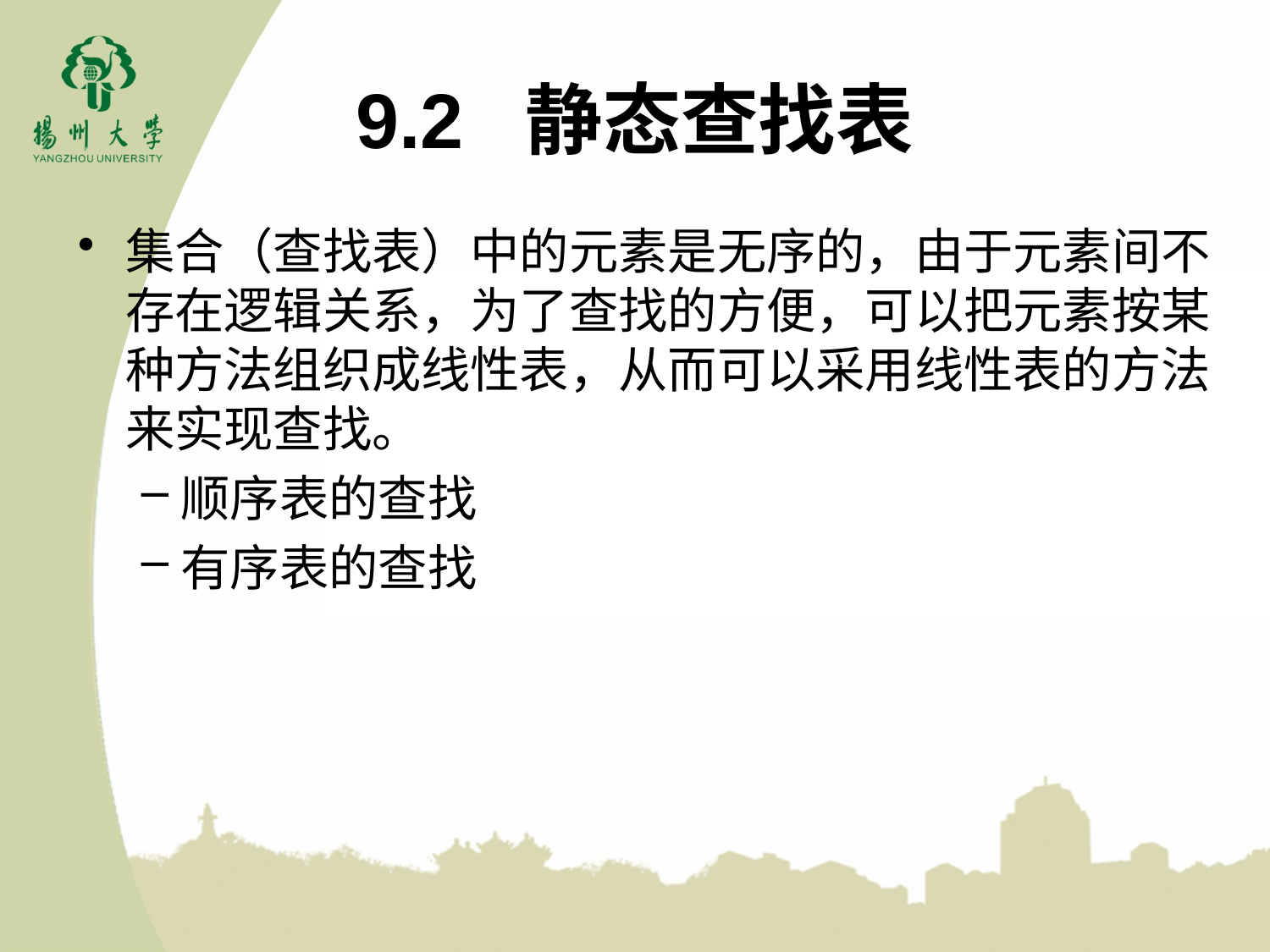

# 9.2  静态查找表
集合（查找表）中的元素是无序的，由于元素间不存在逻辑关系，为了查找的方便，可以把元素按某种方法组织成线性表，从而可以采用线性表的方法来实现查找。
顺序表的查找
有序表的查找

5